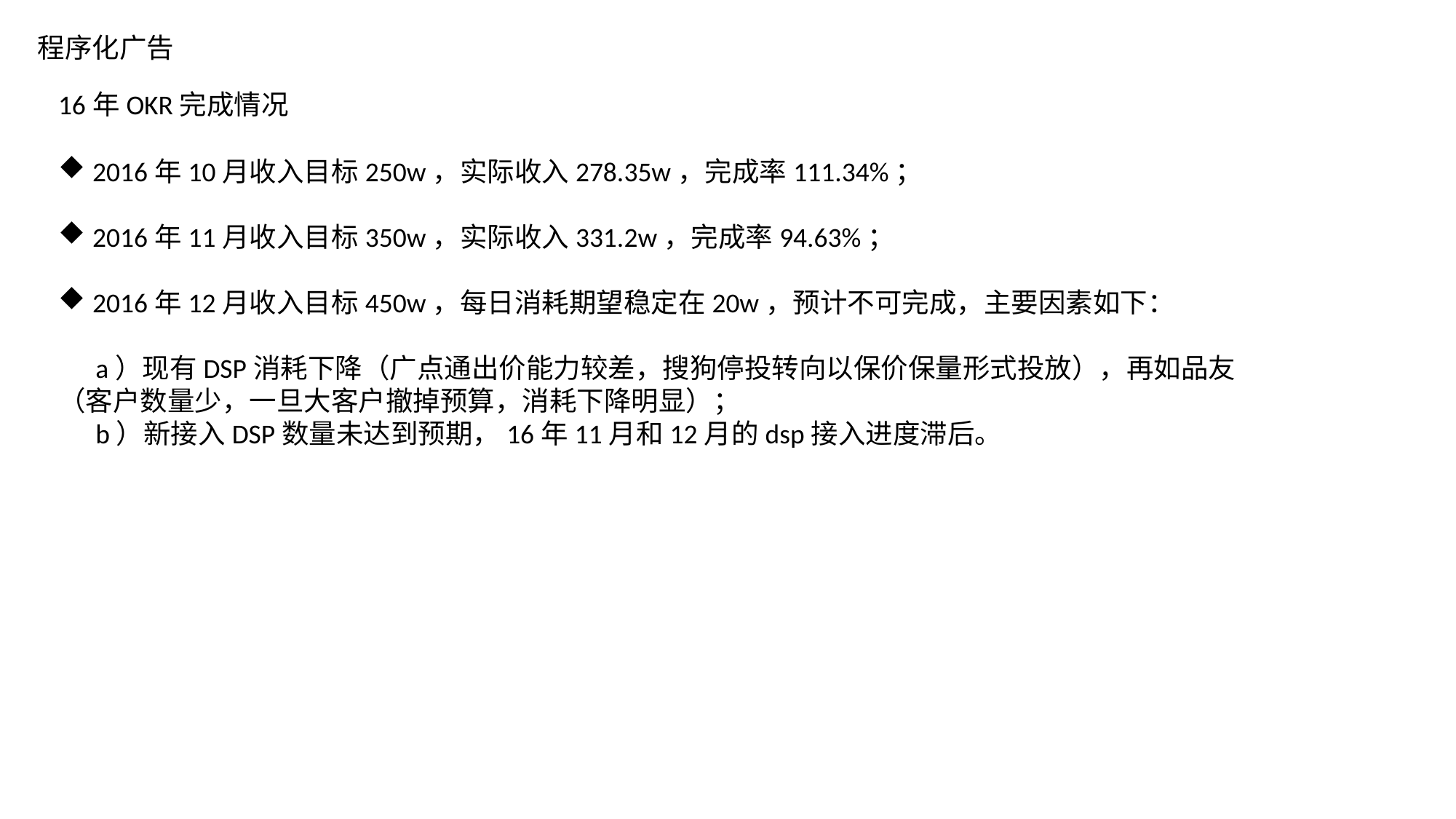

程序化广告
16年OKR完成情况

2016年10月收入目标250w，实际收入278.35w，完成率111.34%；

2016年11月收入目标350w，实际收入331.2w，完成率94.63%；

2016年12月收入目标450w，每日消耗期望稳定在20w，预计不可完成，主要因素如下：

      a）现有DSP消耗下降（广点通出价能力较差，搜狗停投转向以保价保量形式投放），再如品友（客户数量少，一旦大客户撤掉预算，消耗下降明显）；
      b）新接入DSP数量未达到预期，16年11月和12月的dsp接入进度滞后。